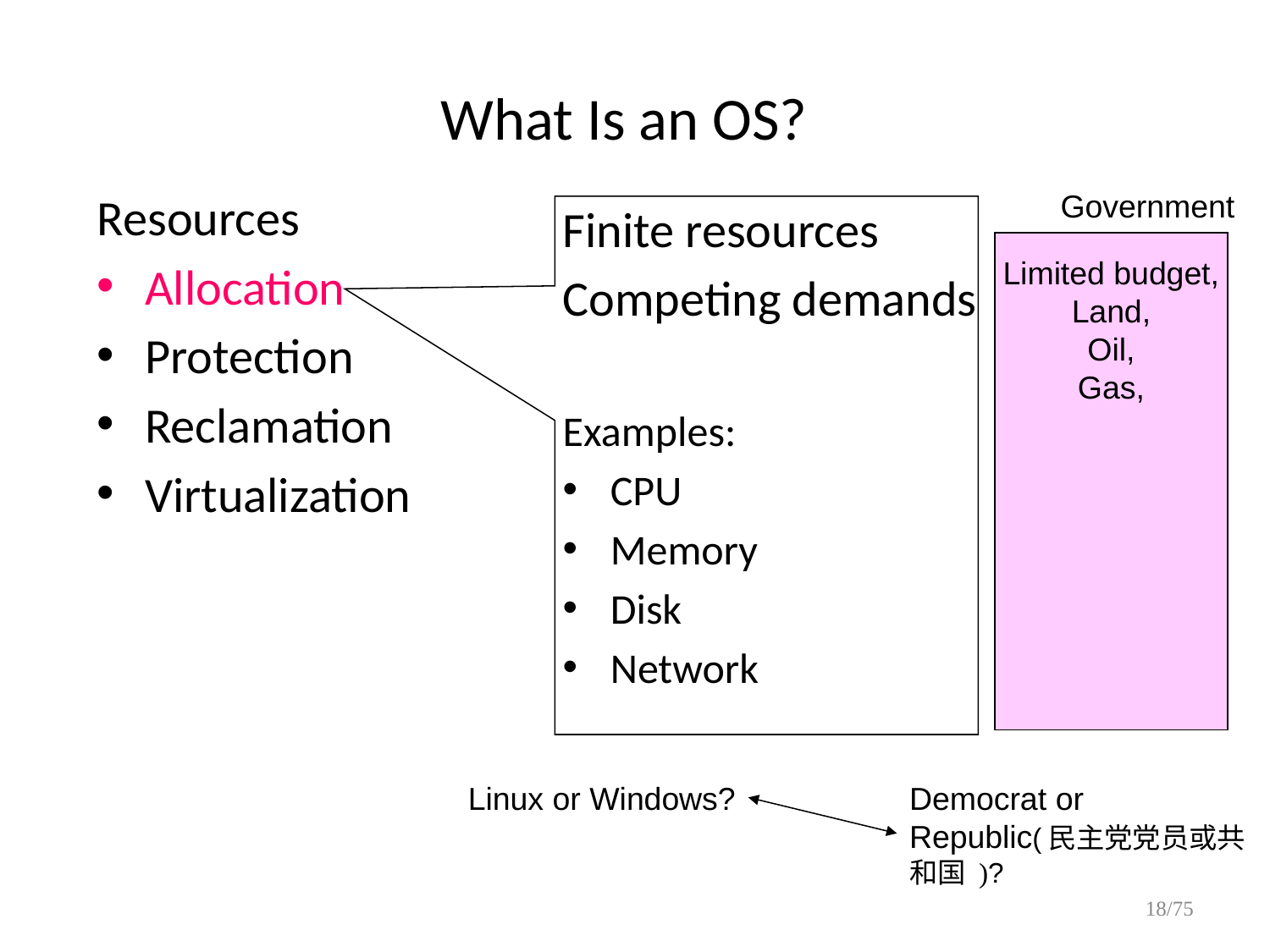

# What Is an OS?
Resources
Allocation
Protection
Reclamation
Virtualization
Government
Finite resources
Competing demands

Examples:
CPU
Memory
Disk
Network

Limited budget,
Land,
Oil,
Gas,

Linux or Windows?
Democrat or Republic(民主党党员或共和国 )?
18/75